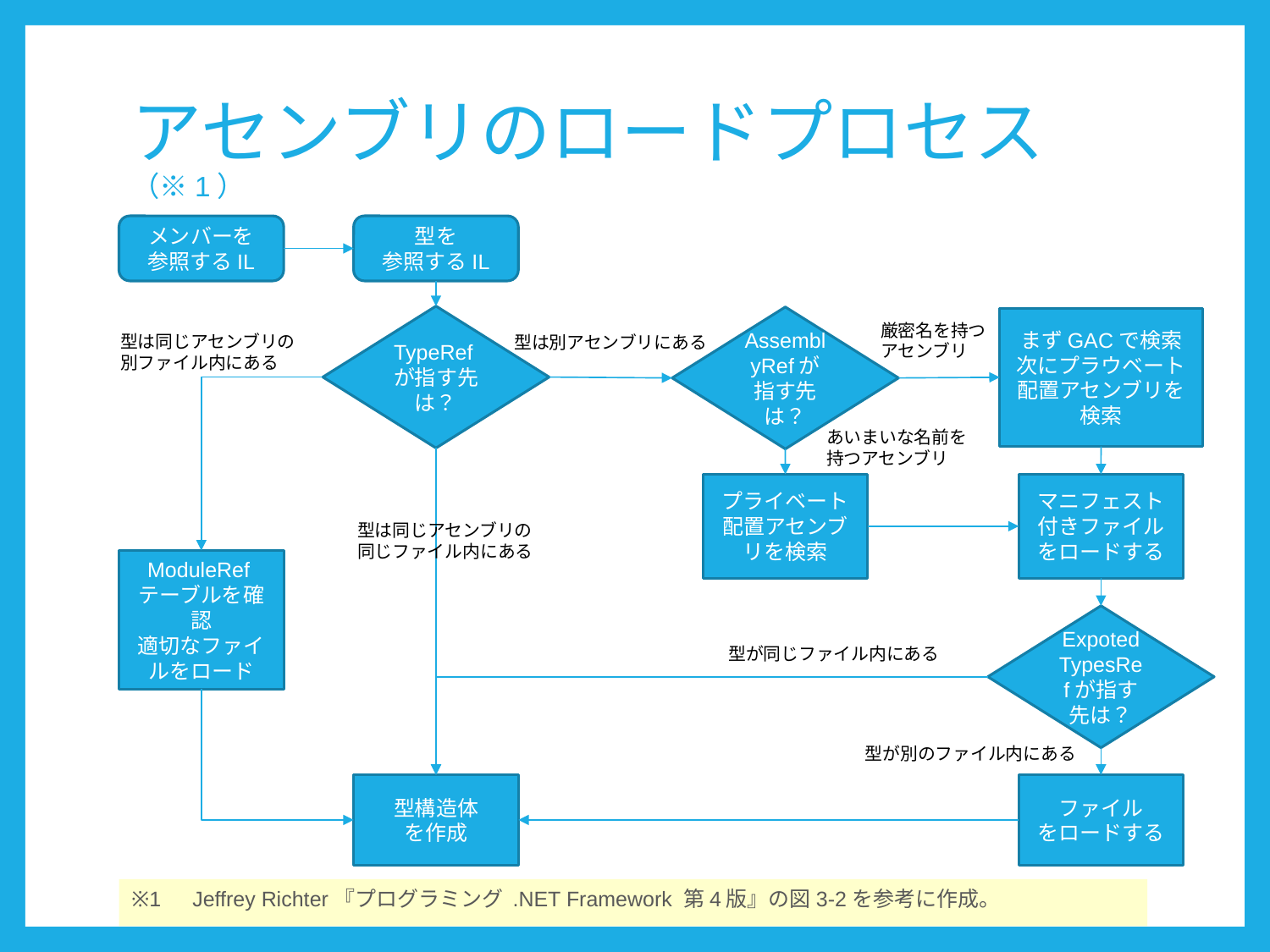

# アセンブリのロードプロセス（※1）
メンバーを
参照するIL
型を
参照するIL
TypeRefが指す先は？
AssemblyRefが指す先は？
まずGACで検索
次にプラウベート配置アセンブリを検索
厳密名を持つ
アセンブリ
型は同じアセンブリの
別ファイル内にある
型は別アセンブリにある
あいまいな名前を
持つアセンブリ
プライベート配置アセンブリを検索
マニフェスト付きファイルをロードする
型は同じアセンブリの
同じファイル内にある
ModuleRefテーブルを確認
適切なファイルをロード
ExpotedTypesRefが指す先は？
型が同じファイル内にある
型が別のファイル内にある
型構造体
を作成
ファイル
をロードする
※1　Jeffrey Richter『プログラミング .NET Framework 第4版』の図3-2を参考に作成。